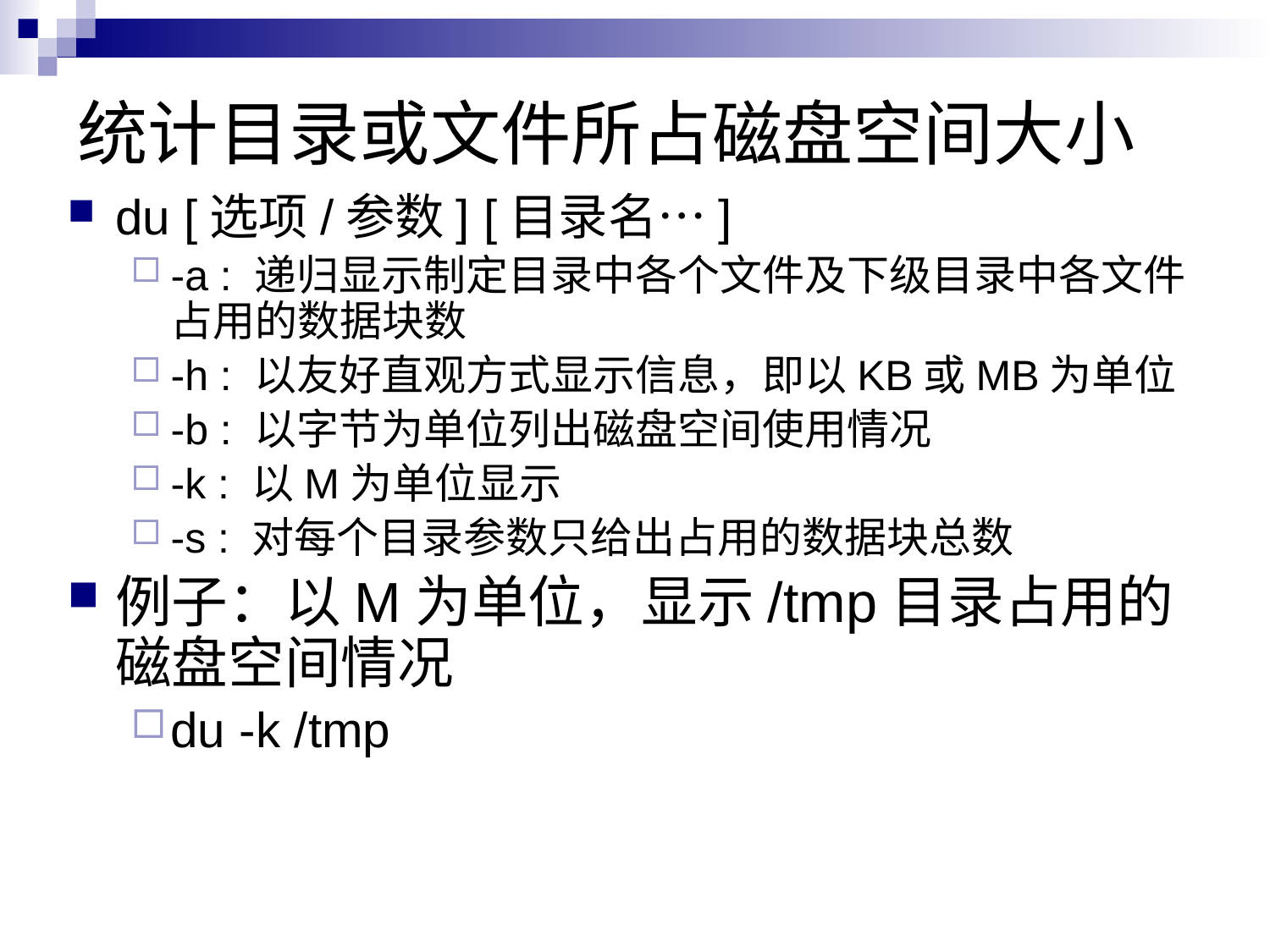

# 统计目录或文件所占磁盘空间大小
du [选项/参数] [目录名…]
-a : 递归显示制定目录中各个文件及下级目录中各文件占用的数据块数
-h : 以友好直观方式显示信息，即以KB或MB为单位
-b : 以字节为单位列出磁盘空间使用情况
-k : 以M为单位显示
-s : 对每个目录参数只给出占用的数据块总数
例子：以M为单位，显示/tmp目录占用的磁盘空间情况
du -k /tmp